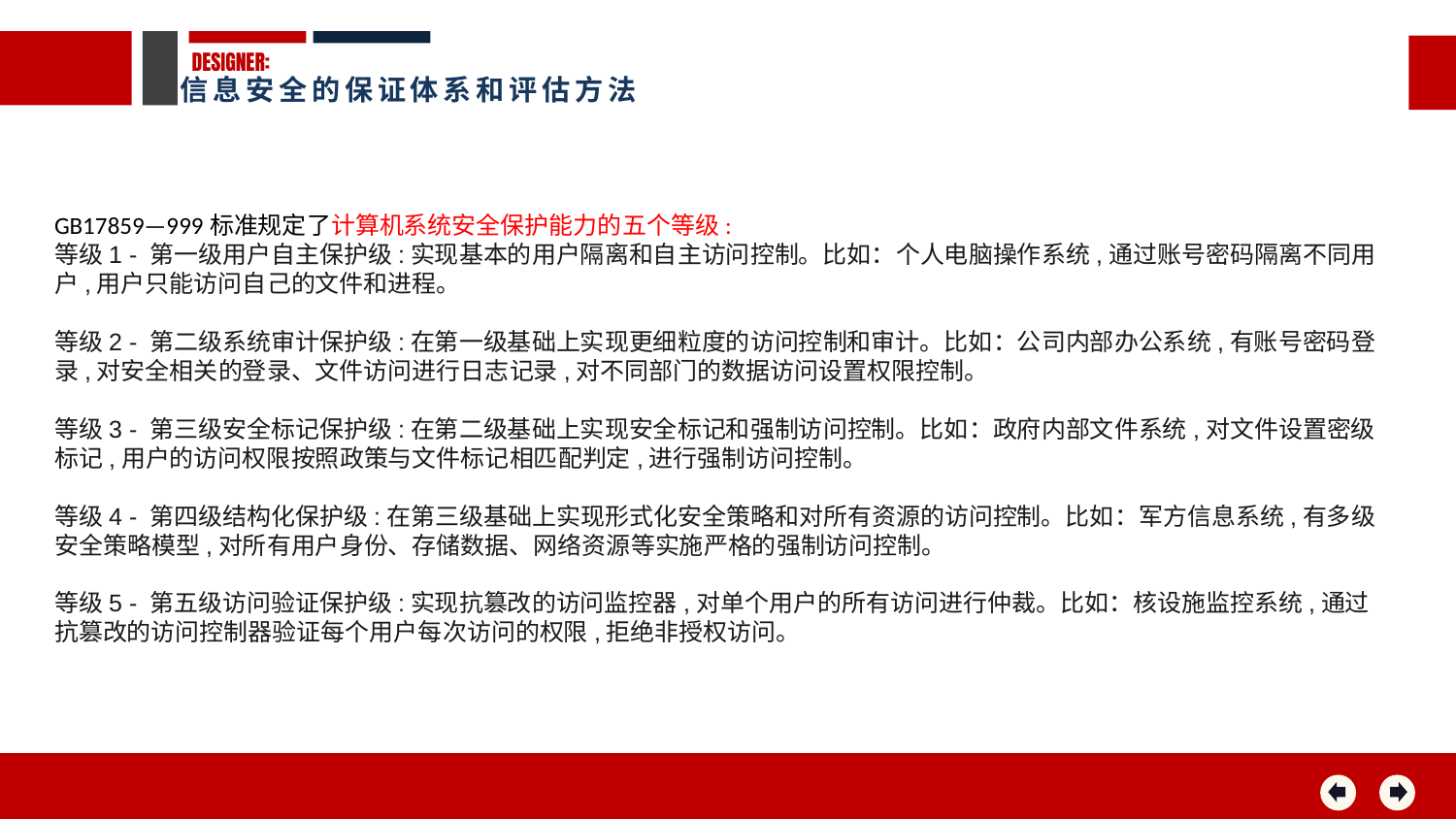

DESIGNER:
信息安全的保证体系和评估方法
GB17859—999标准规定了计算机系统安全保护能力的五个等级:
等级1 - 第一级用户自主保护级:实现基本的用户隔离和自主访问控制。比如：个人电脑操作系统,通过账号密码隔离不同用户,用户只能访问自己的文件和进程。

等级2 - 第二级系统审计保护级:在第一级基础上实现更细粒度的访问控制和审计。比如：公司内部办公系统,有账号密码登录,对安全相关的登录、文件访问进行日志记录,对不同部门的数据访问设置权限控制。

等级3 - 第三级安全标记保护级:在第二级基础上实现安全标记和强制访问控制。比如：政府内部文件系统,对文件设置密级标记,用户的访问权限按照政策与文件标记相匹配判定,进行强制访问控制。

等级4 - 第四级结构化保护级:在第三级基础上实现形式化安全策略和对所有资源的访问控制。比如：军方信息系统,有多级安全策略模型,对所有用户身份、存储数据、网络资源等实施严格的强制访问控制。

等级5 - 第五级访问验证保护级:实现抗篡改的访问监控器,对单个用户的所有访问进行仲裁。比如：核设施监控系统,通过抗篡改的访问控制器验证每个用户每次访问的权限,拒绝非授权访问。